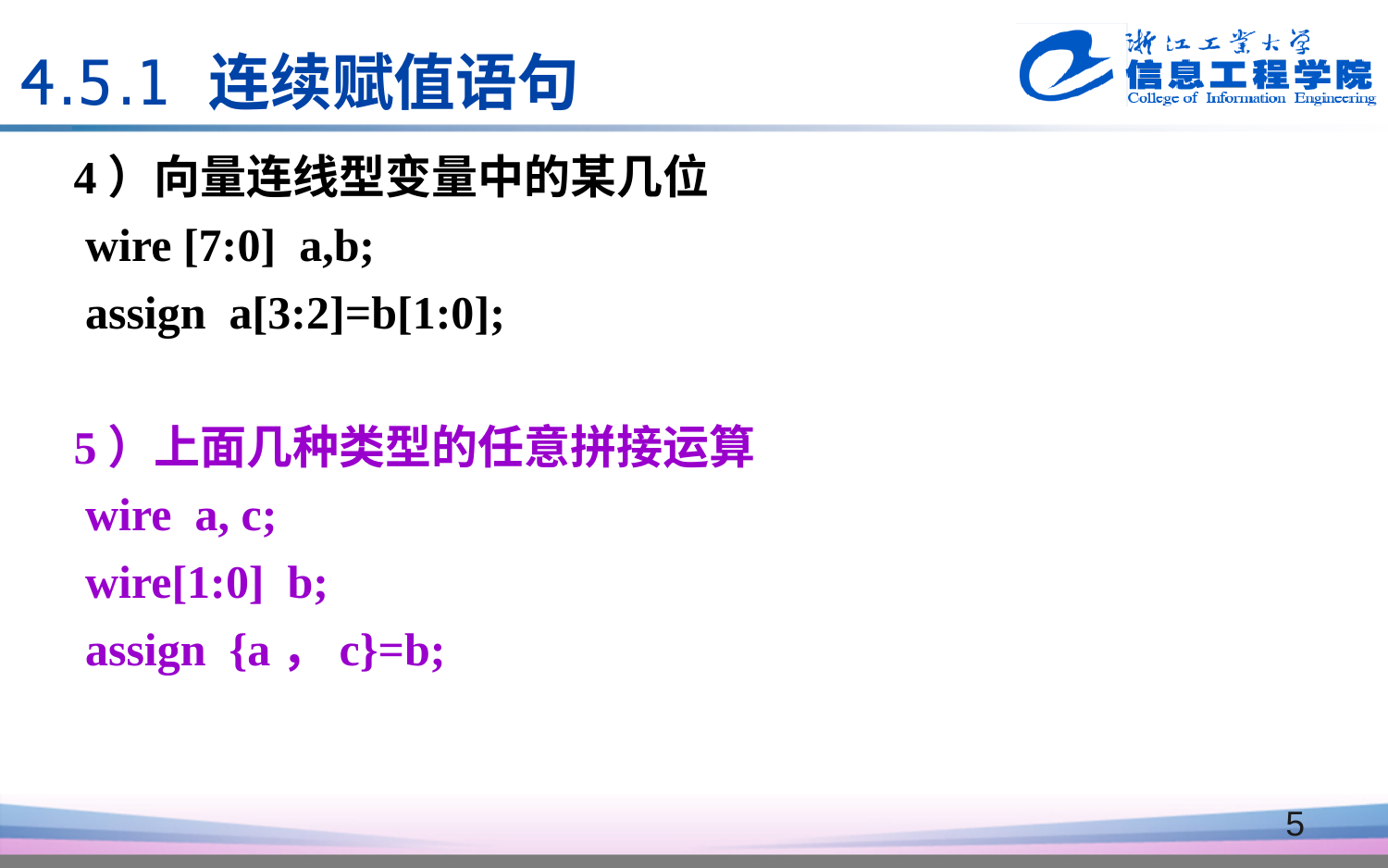

4.5.1 连续赋值语句
4）向量连线型变量中的某几位
 wire [7:0]  a,b;
 assign  a[3:2]=b[1:0];

5）上面几种类型的任意拼接运算
 wire  a, c;
 wire[1:0]  b;
 assign  {a，c}=b;
5